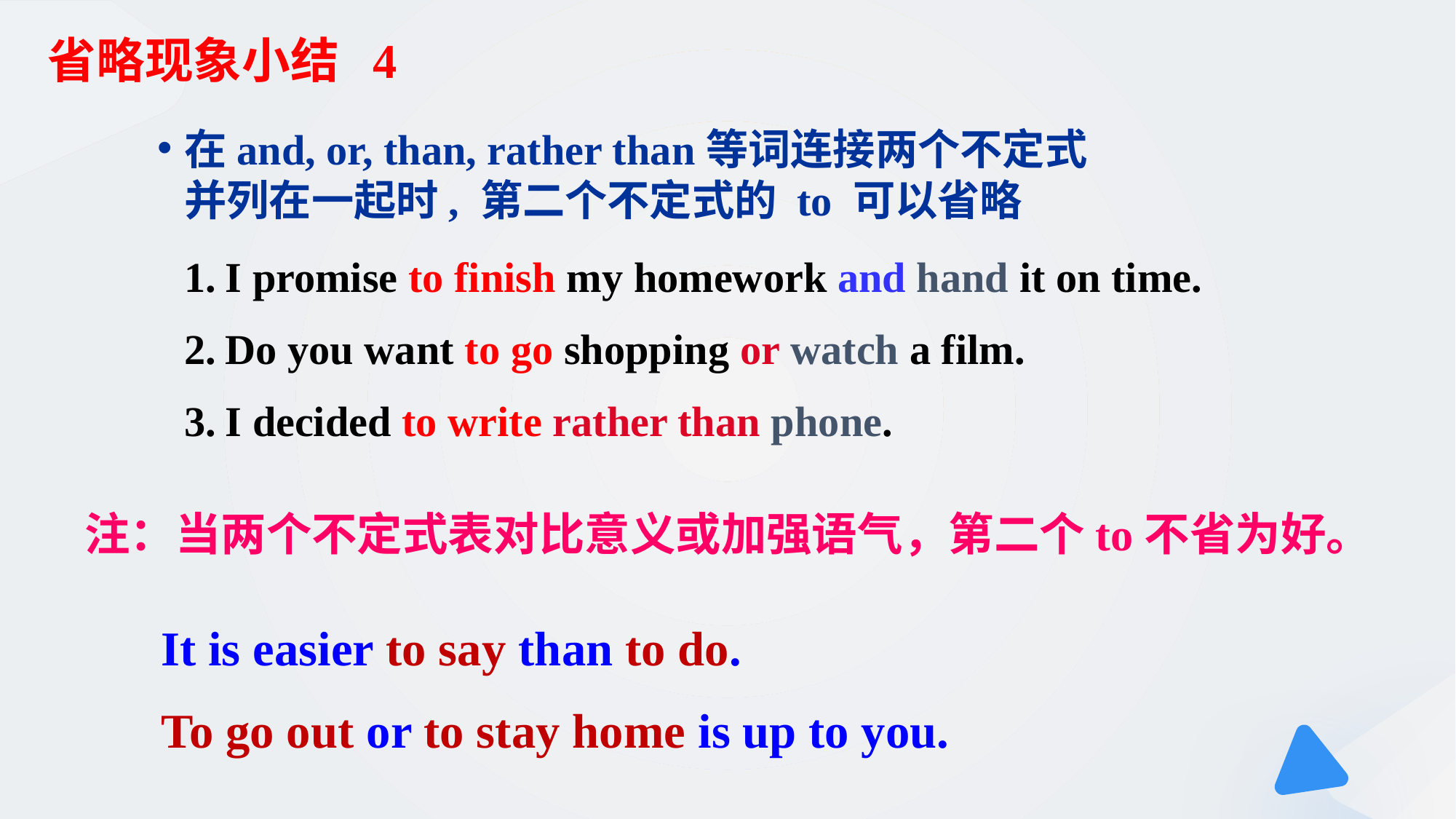

省略现象小结  4
在and, or, than, rather than等词连接两个不定式并列在一起时, 第二个不定式的 to 可以省略
I promise to finish my homework and hand it on time.
Do you want to go shopping or watch a film.
I decided to write rather than phone.
注：当两个不定式表对比意义或加强语气，第二个to不省为好。
It is easier to say than to do.
To go out or to stay home is up to you.